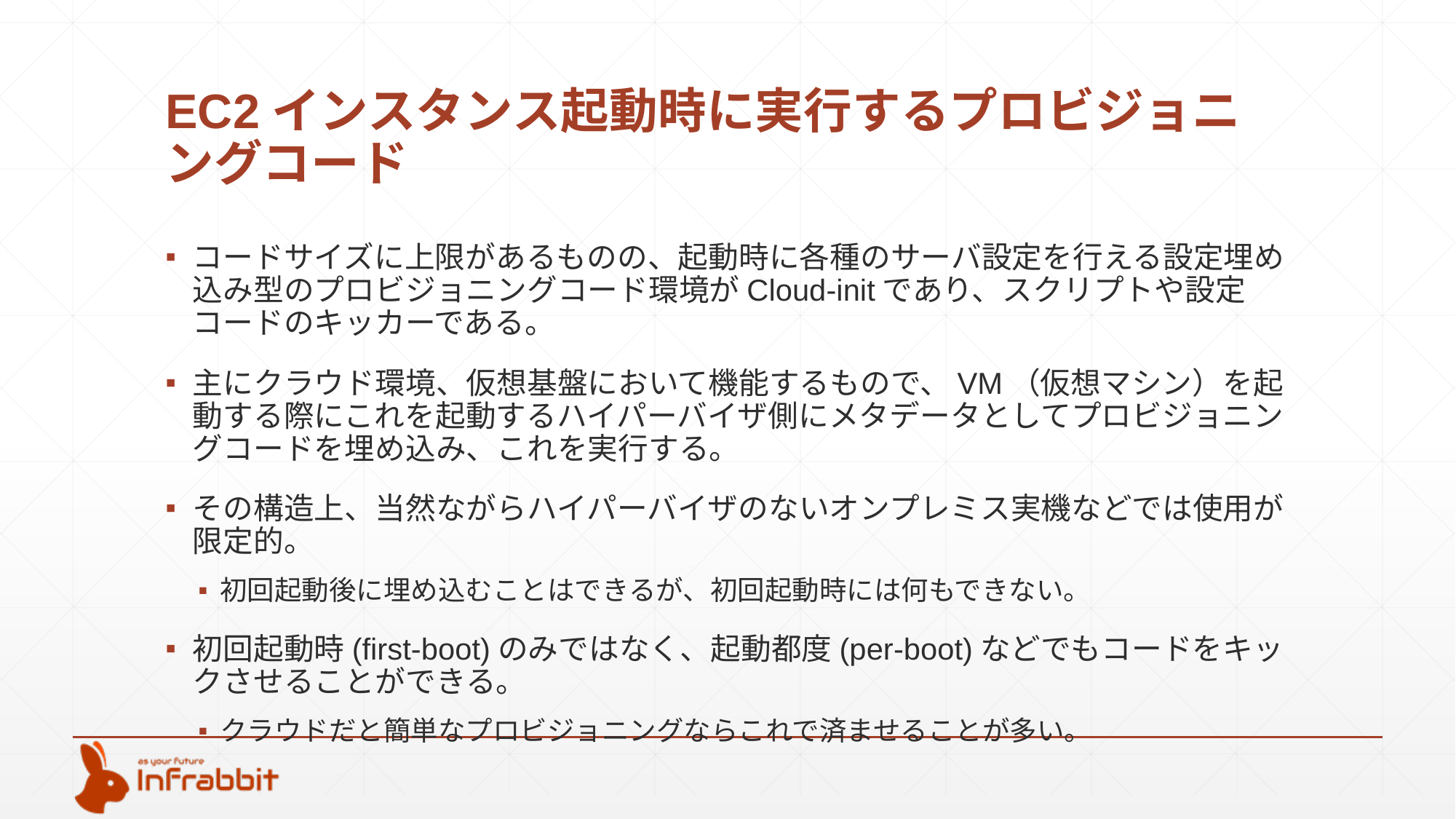

# EC2インスタンス起動時に実行するプロビジョニングコード
コードサイズに上限があるものの、起動時に各種のサーバ設定を行える設定埋め込み型のプロビジョニングコード環境がCloud-initであり、スクリプトや設定コードのキッカーである。
主にクラウド環境、仮想基盤において機能するもので、VM（仮想マシン）を起動する際にこれを起動するハイパーバイザ側にメタデータとしてプロビジョニングコードを埋め込み、これを実行する。
その構造上、当然ながらハイパーバイザのないオンプレミス実機などでは使用が限定的。
初回起動後に埋め込むことはできるが、初回起動時には何もできない。
初回起動時(first-boot)のみではなく、起動都度(per-boot)などでもコードをキックさせることができる。
クラウドだと簡単なプロビジョニングならこれで済ませることが多い。